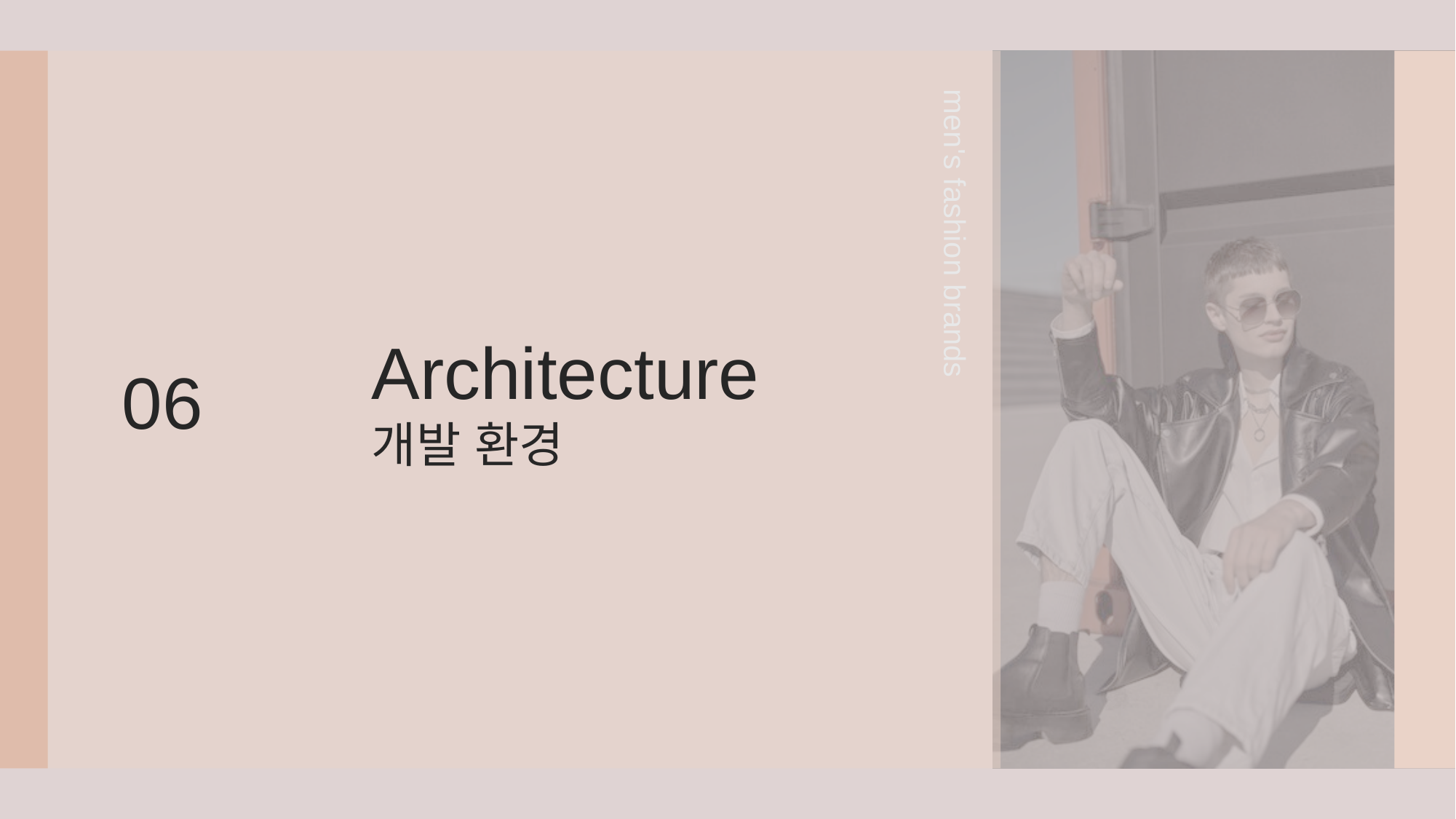

men's fashion brands
Architecture
개발 환경
06